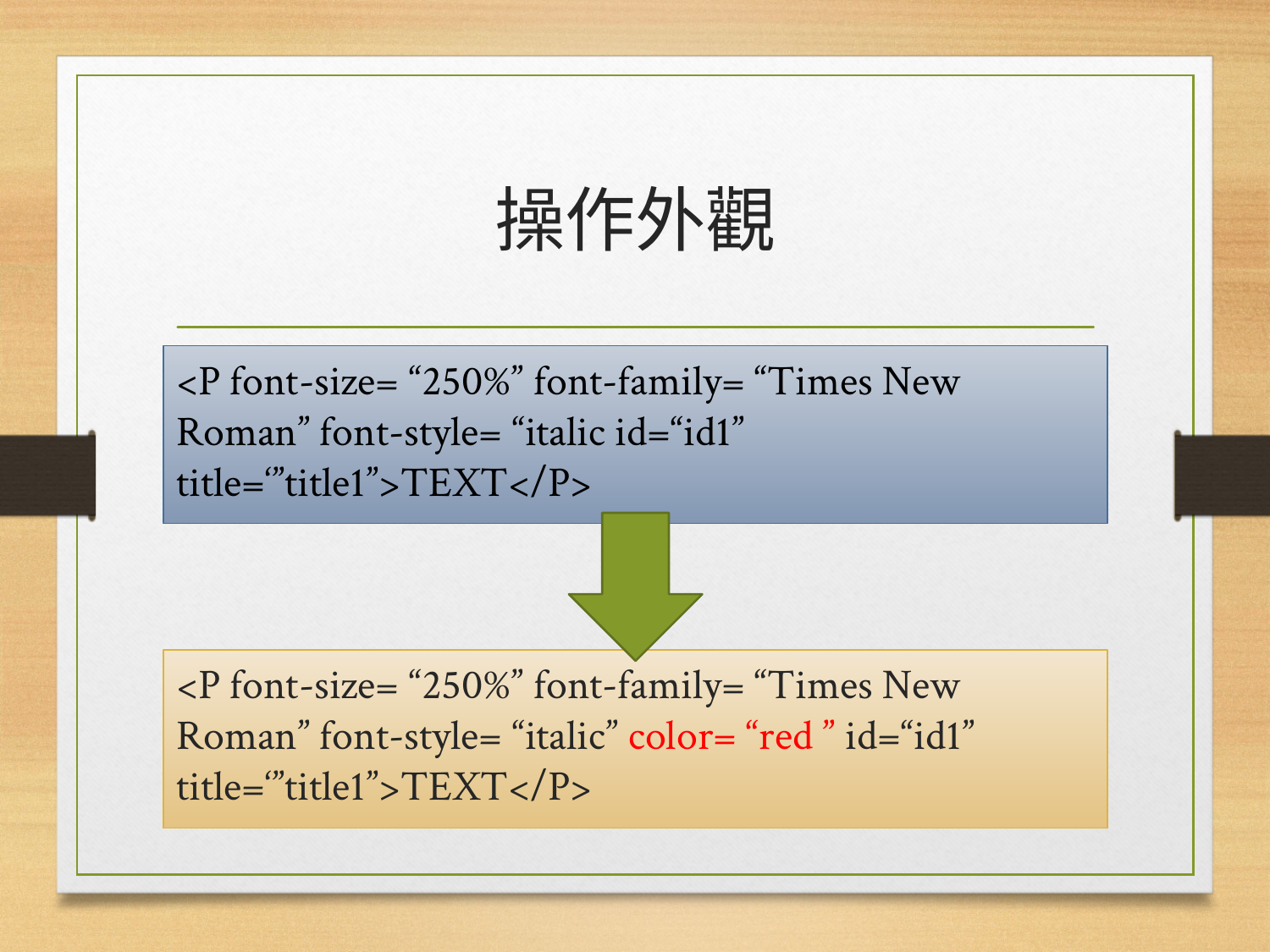

# 操作外觀
<P font-size= “250%” font-family= “Times New Roman” font-style= “italic id=“id1” title=‘”title1”>TEXT</P>

<P font-size= “250%” font-family= “Times New Roman” font-style= “italic” color= “red ” id=“id1” title=‘”title1”>TEXT</P>